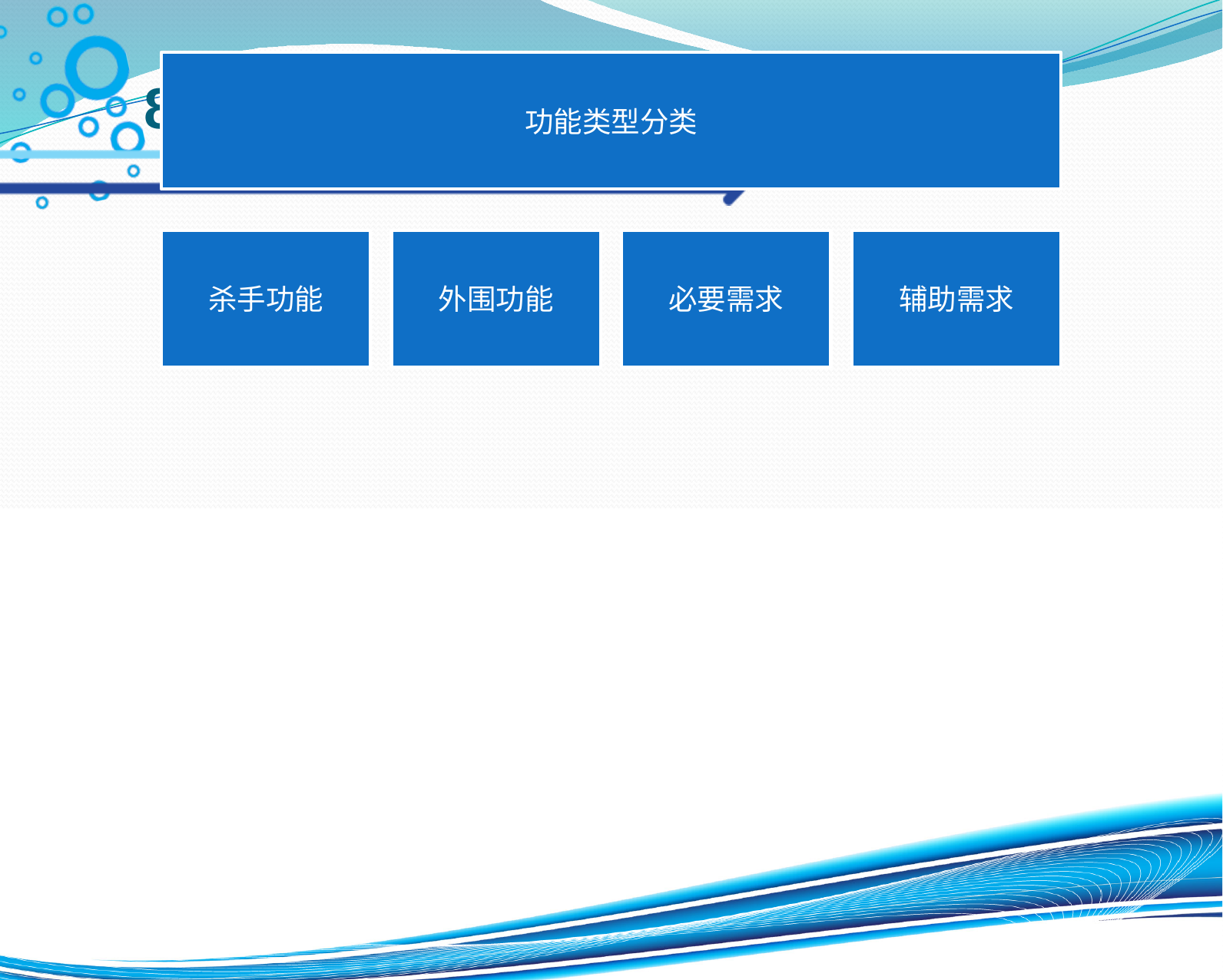

功能类型分类
杀手功能
外围功能
必要需求
辅助需求
# 8.5  功能的定位和优先级